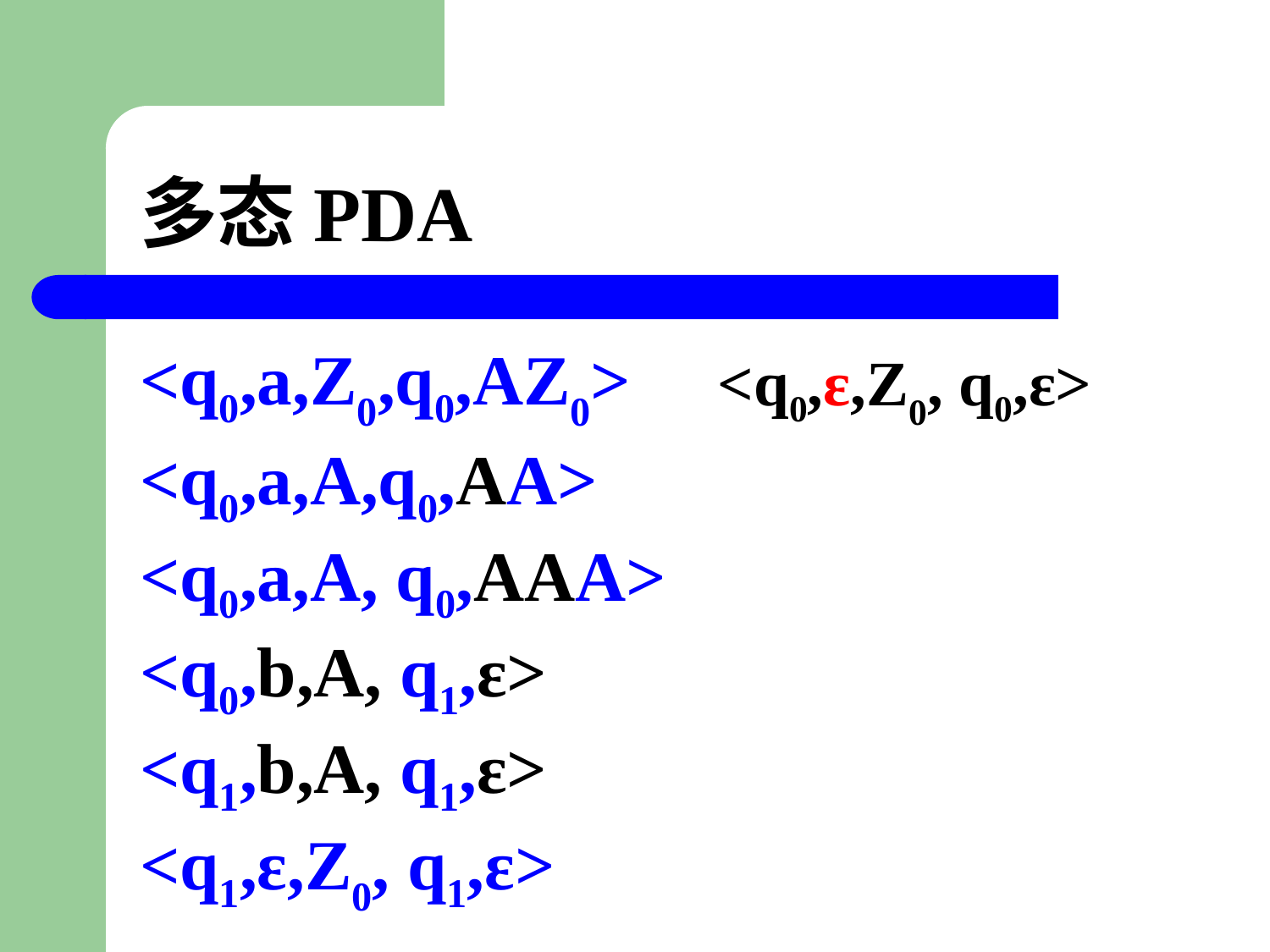

# 多态PDA
<q0,a,Z0,q0,AZ0>
<q0,a,A,q0,AA>
<q0,a,A, q0,AAA>
<q0,b,A, q1,ε>
<q1,b,A, q1,ε>
<q1,ε,Z0, q1,ε>
<q0,ε,Z0, q0,ε>